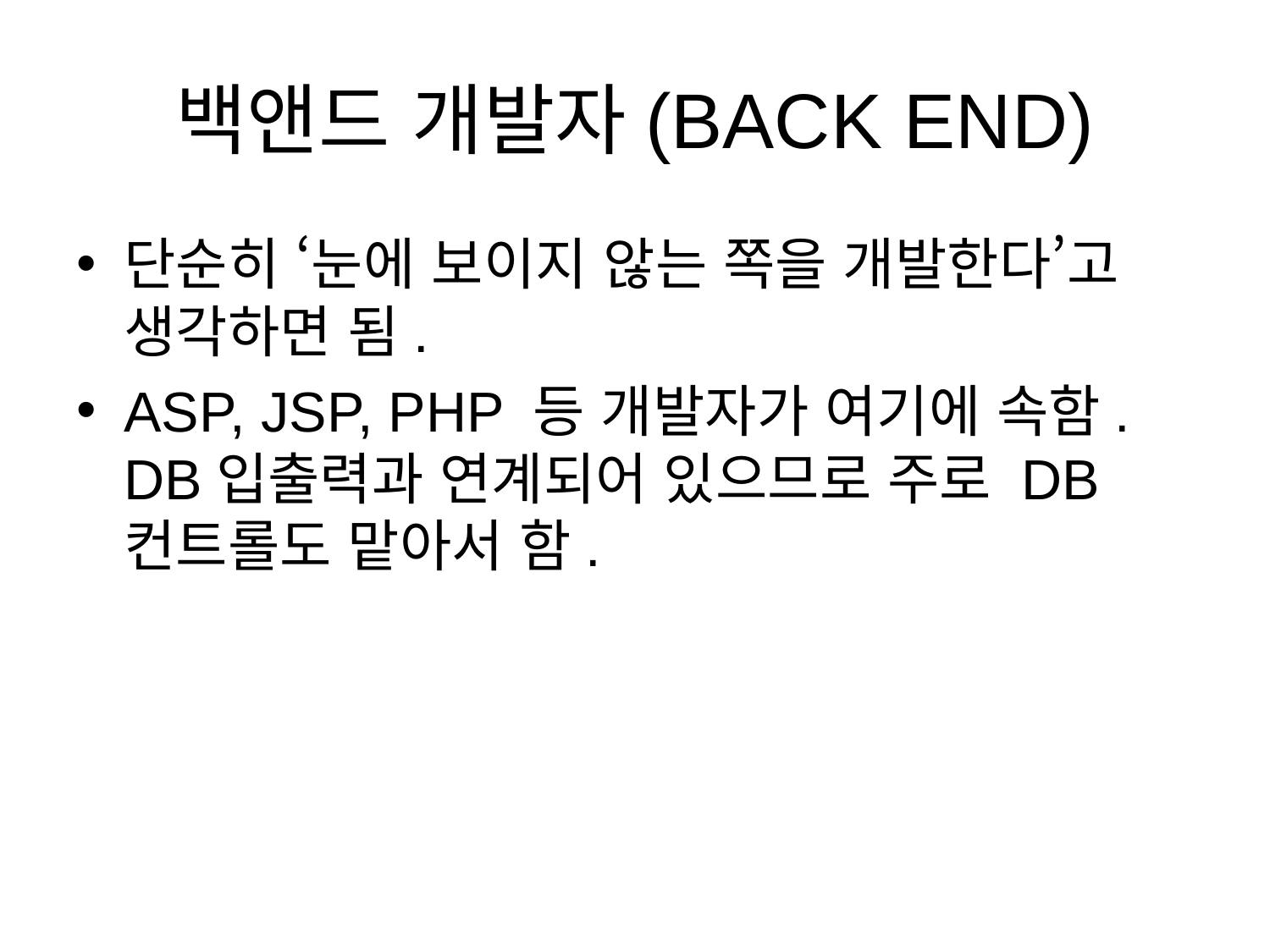

# 백앤드 개발자(BACK END)
단순히 ‘눈에 보이지 않는 쪽을 개발한다’고 생각하면 됨.
ASP, JSP, PHP 등 개발자가 여기에 속함. DB입출력과 연계되어 있으므로 주로 DB 컨트롤도 맡아서 함.